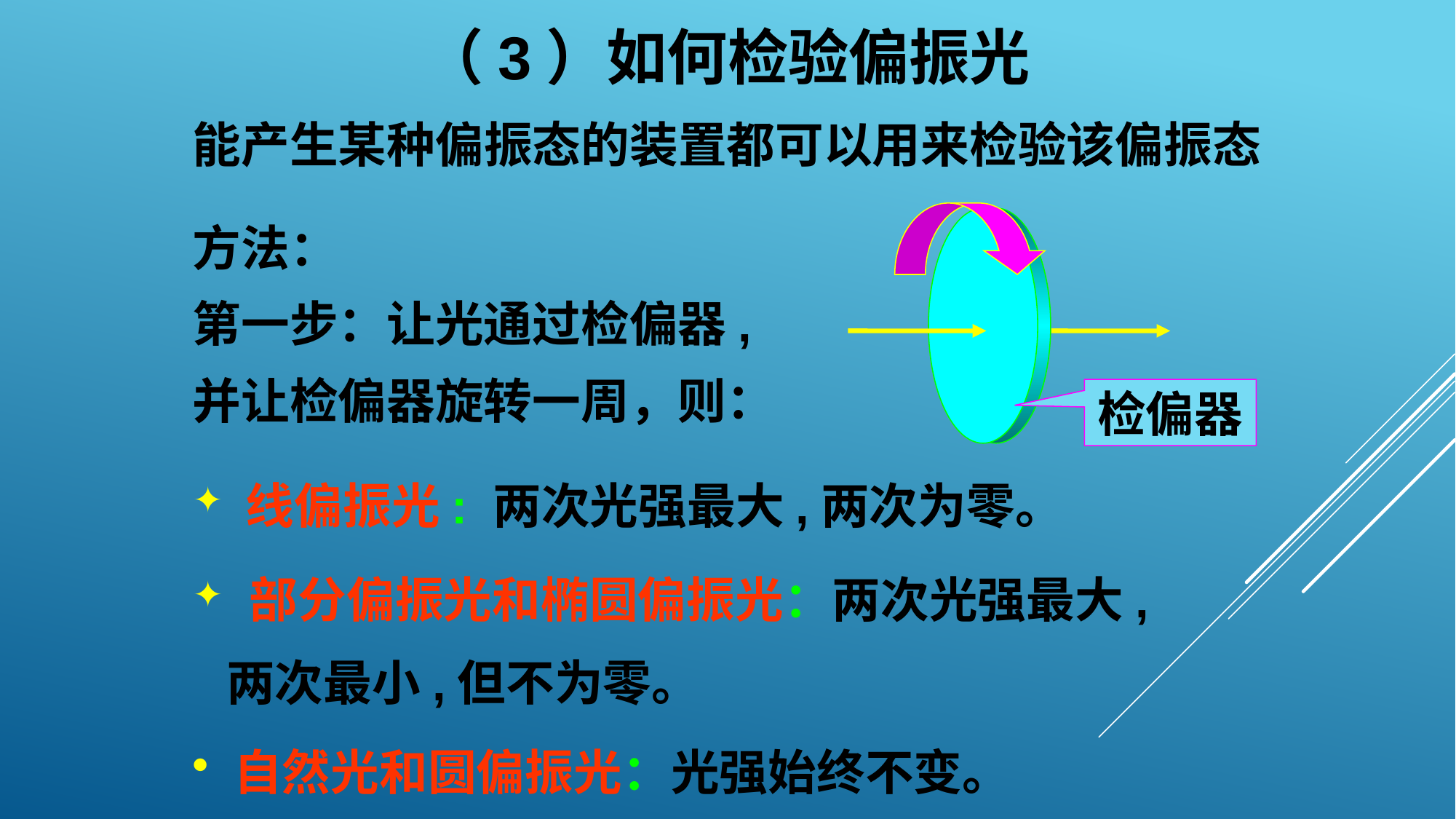

（3）如何检验偏振光
能产生某种偏振态的装置都可以用来检验该偏振态
方法：
第一步：让光通过检偏器,
并让检偏器旋转一周，则：

检偏器
 线偏振光: 两次光强最大,两次为零。
 部分偏振光和椭圆偏振光：两次光强最大,
  两次最小,但不为零。
自然光和圆偏振光：光强始终不变。